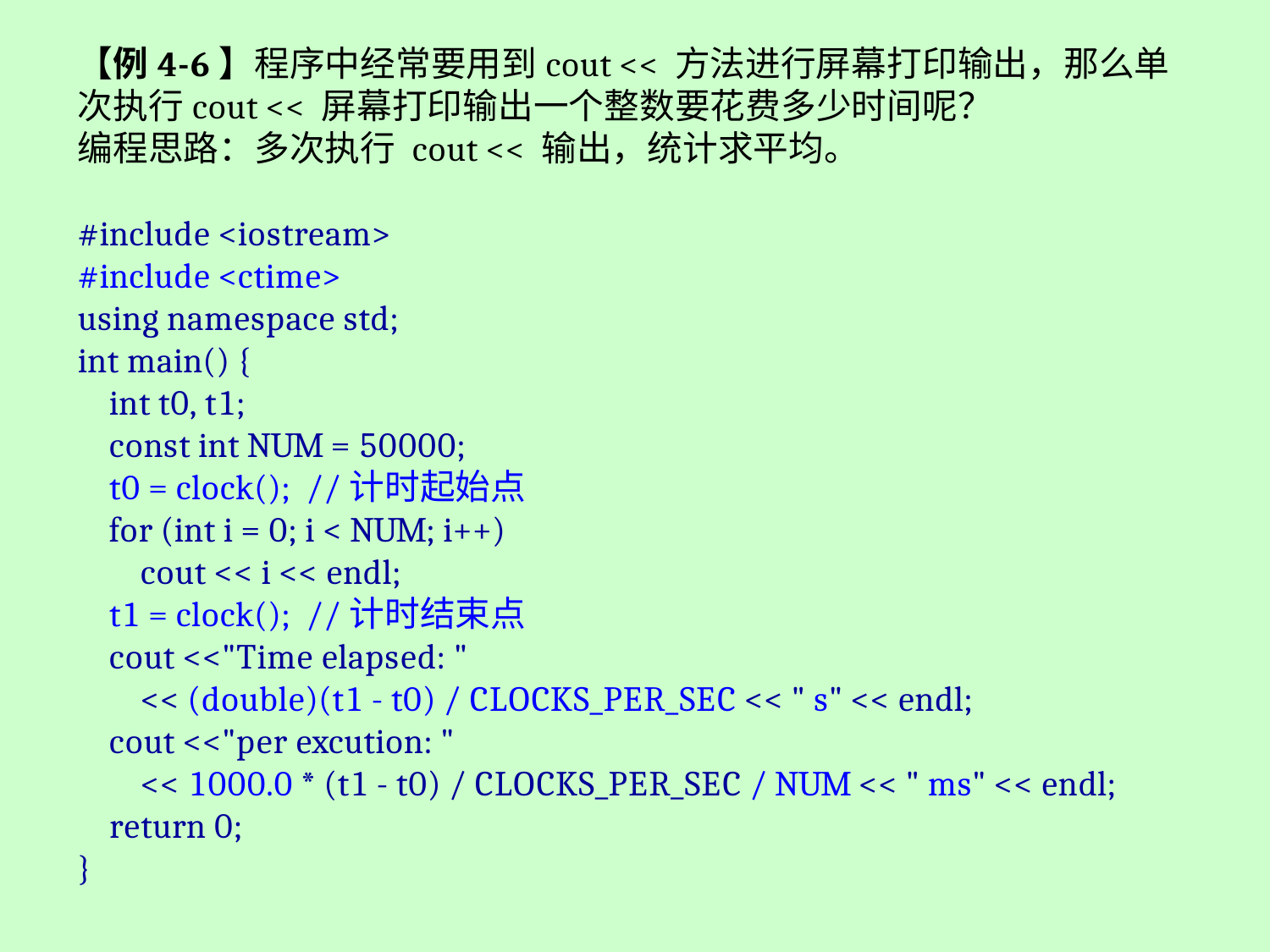

【例4-6】程序中经常要用到cout << 方法进行屏幕打印输出，那么单次执行cout << 屏幕打印输出一个整数要花费多少时间呢？
编程思路：多次执行 cout << 输出，统计求平均。

#include <iostream>
#include <ctime>
using namespace std;
int main() {
    int t0, t1;
    const int NUM = 50000;
    t0 = clock();  //计时起始点
    for (int i = 0; i < NUM; i++)
        cout << i << endl;
    t1 = clock();  //计时结束点
    cout <<"Time elapsed: "
        << (double)(t1 - t0) / CLOCKS_PER_SEC << " s" << endl;
    cout <<"per excution: "
        << 1000.0 * (t1 - t0) / CLOCKS_PER_SEC / NUM << " ms" << endl;
    return 0;
}
47